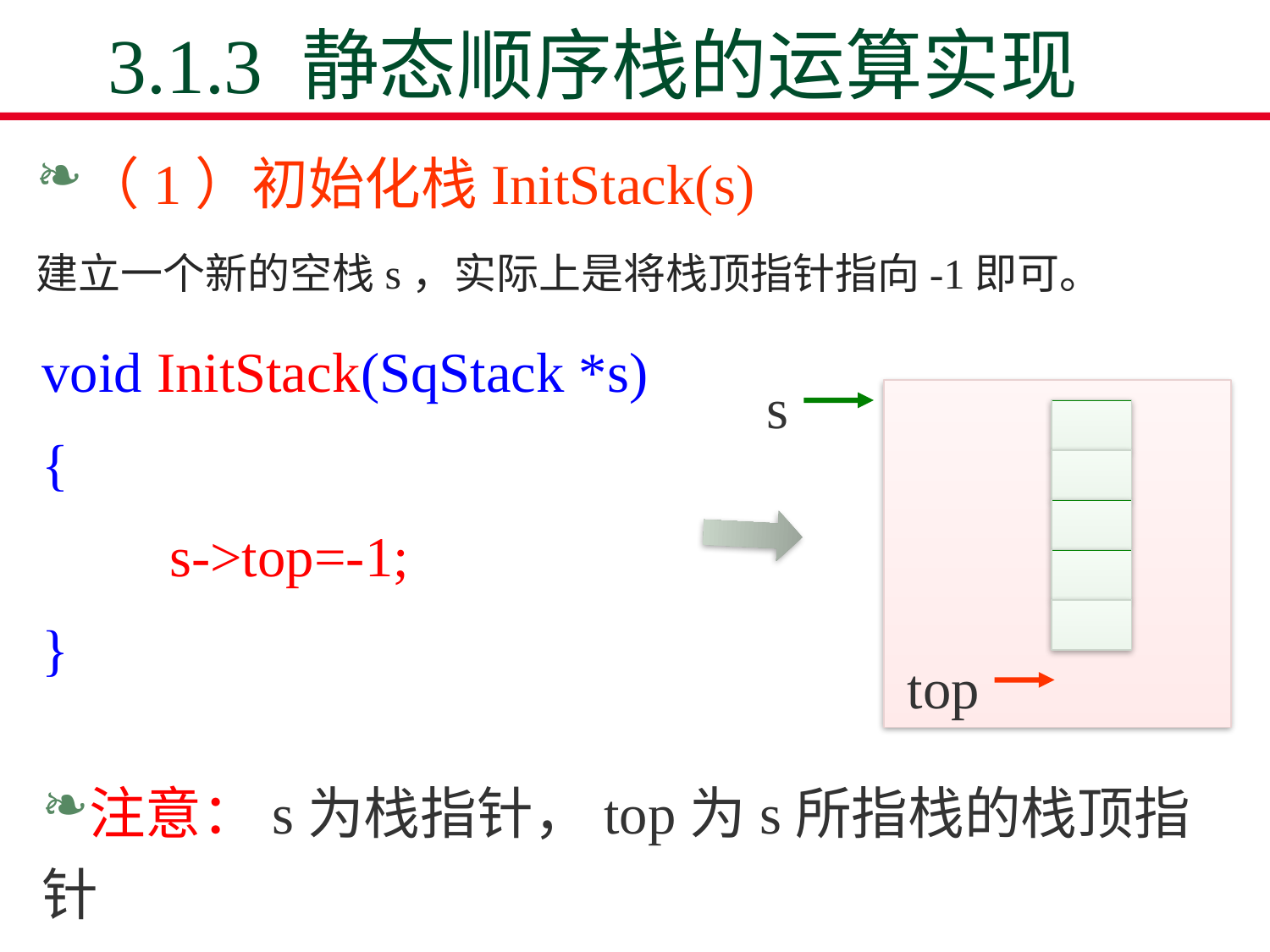

# 3.1.3 静态顺序栈的运算实现
（1）初始化栈InitStack(s)
建立一个新的空栈s，实际上是将栈顶指针指向-1即可。
void InitStack(SqStack *s)
{
         s->top=-1;
}
s

top

注意：s为栈指针，top为s所指栈的栈顶指针